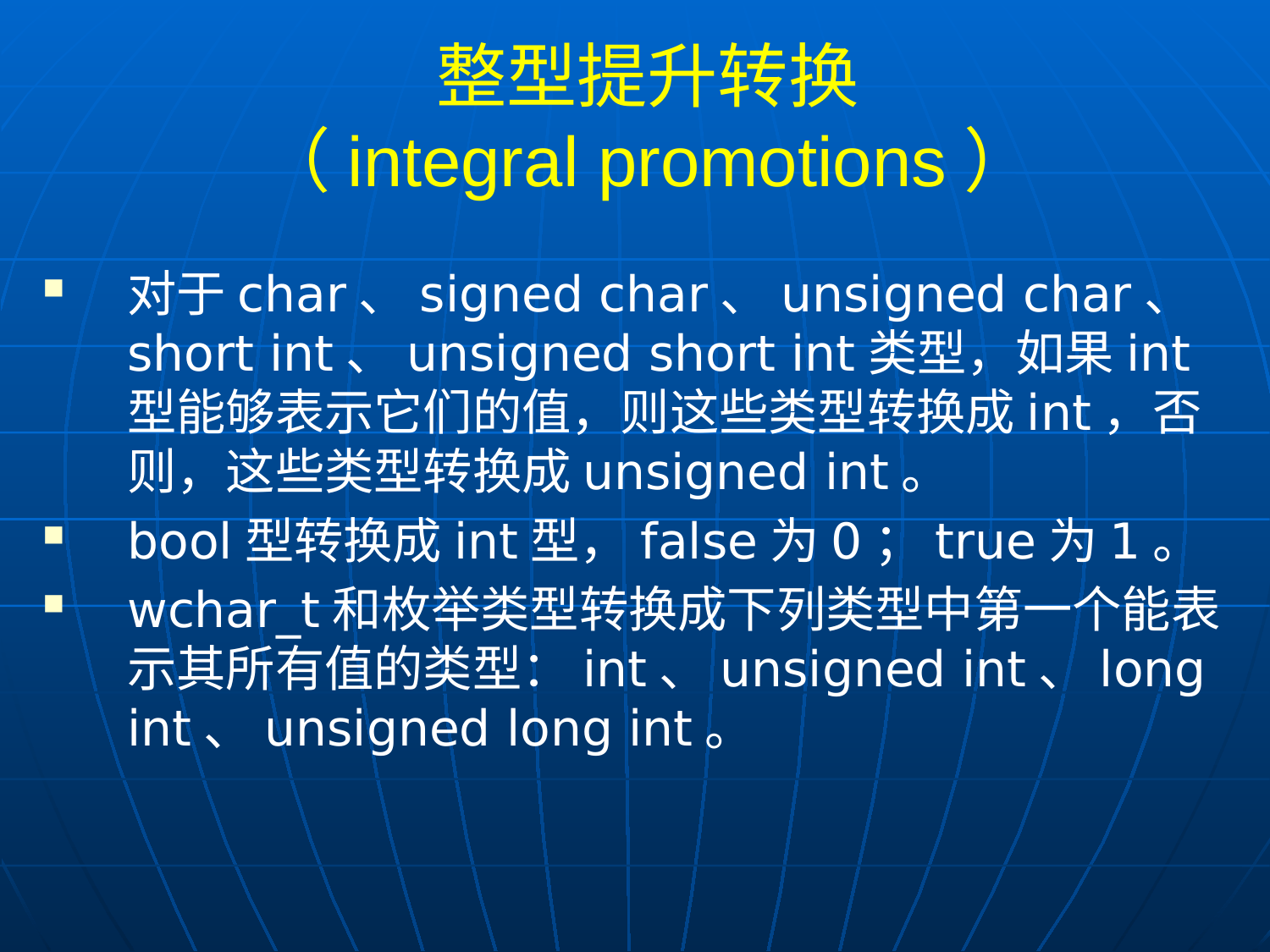

# 整型提升转换 （integral promotions）
对于char、signed char、unsigned char、short int、unsigned short int类型，如果int型能够表示它们的值，则这些类型转换成int，否则，这些类型转换成unsigned int。
bool型转换成int型，false为0；true为1。
wchar_t和枚举类型转换成下列类型中第一个能表示其所有值的类型：int、unsigned int、long int、unsigned long int。